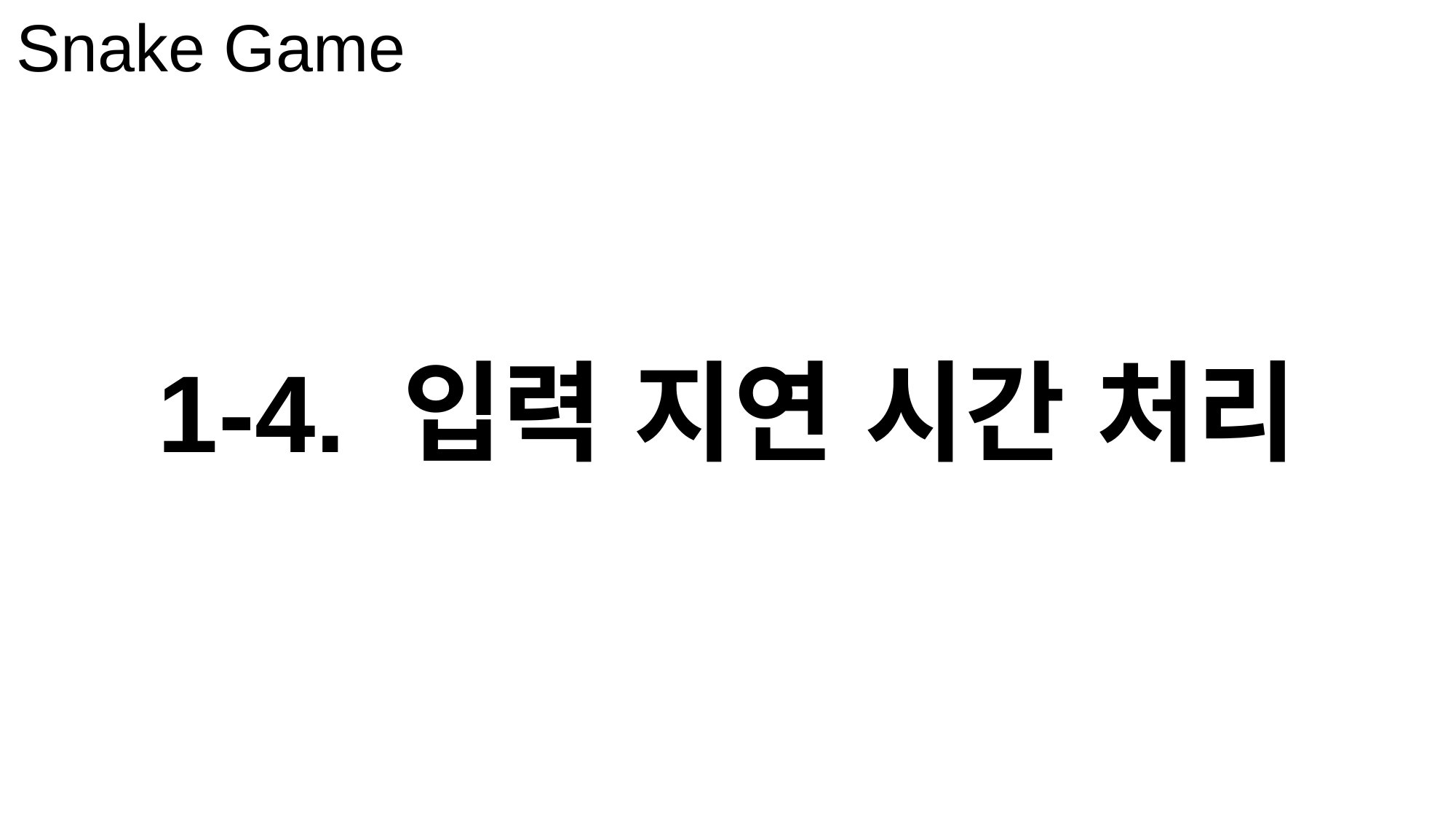

Snake Game
1-4. 입력 지연 시간 처리